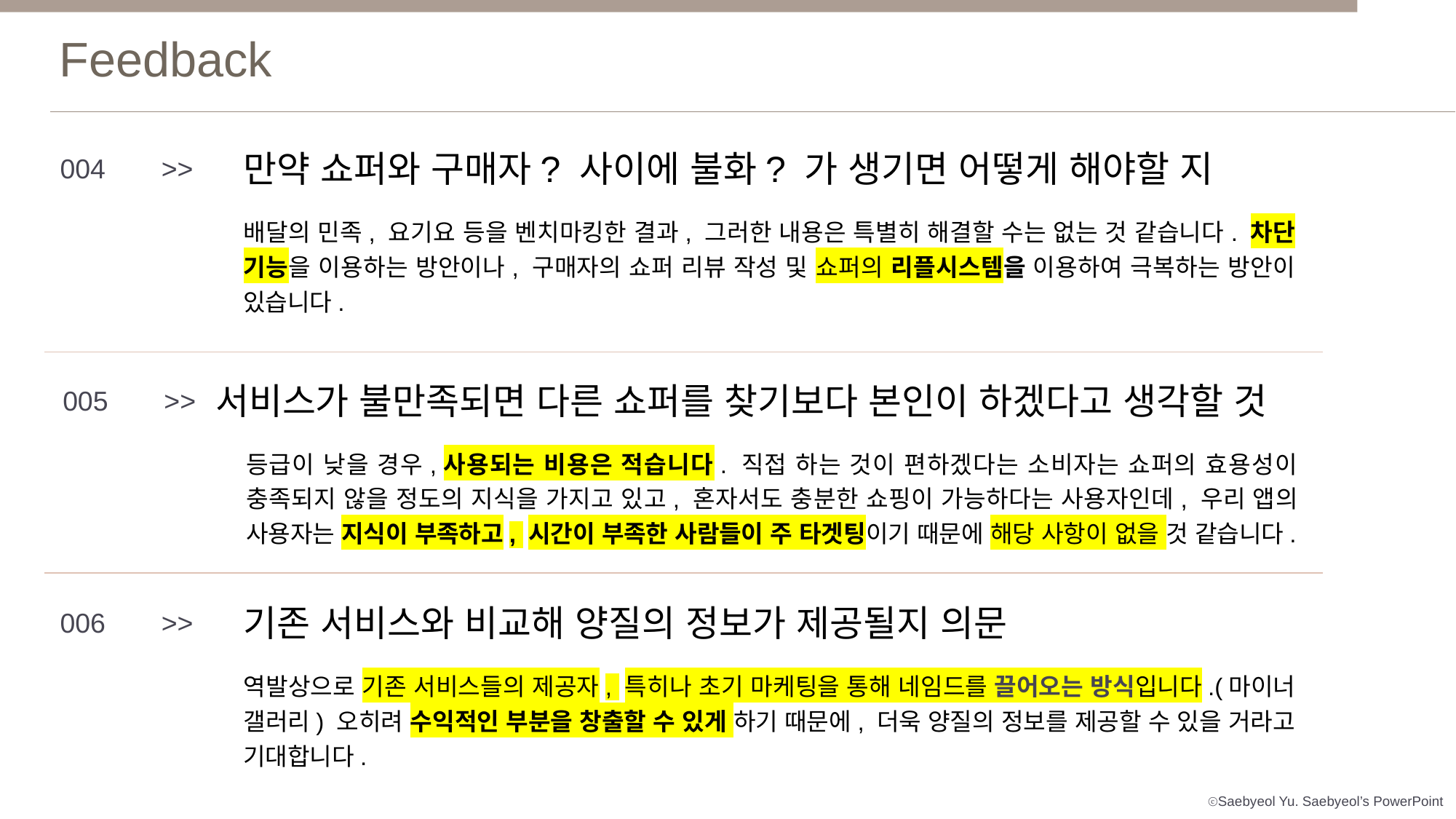

Feedback
만약 쇼퍼와 구매자? 사이에 불화? 가 생기면 어떻게 해야할 지
004
>>
배달의 민족, 요기요 등을 벤치마킹한 결과, 그러한 내용은 특별히 해결할 수는 없는 것 같습니다. 차단 기능을 이용하는 방안이나, 구매자의 쇼퍼 리뷰 작성 및 쇼퍼의 리플시스템을 이용하여 극복하는 방안이 있습니다.
서비스가 불만족되면 다른 쇼퍼를 찾기보다 본인이 하겠다고 생각할 것
005
>>
등급이 낮을 경우,사용되는 비용은 적습니다. 직접 하는 것이 편하겠다는 소비자는 쇼퍼의 효용성이 충족되지 않을 정도의 지식을 가지고 있고, 혼자서도 충분한 쇼핑이 가능하다는 사용자인데, 우리 앱의 사용자는 지식이 부족하고, 시간이 부족한 사람들이 주 타겟팅이기 때문에 해당 사항이 없을 것 같습니다.
기존 서비스와 비교해 양질의 정보가 제공될지 의문
006
>>
역발상으로 기존 서비스들의 제공자, 특히나 초기 마케팅을 통해 네임드를 끌어오는 방식입니다.(마이너 갤러리) 오히려 수익적인 부분을 창출할 수 있게 하기 때문에, 더욱 양질의 정보를 제공할 수 있을 거라고 기대합니다.